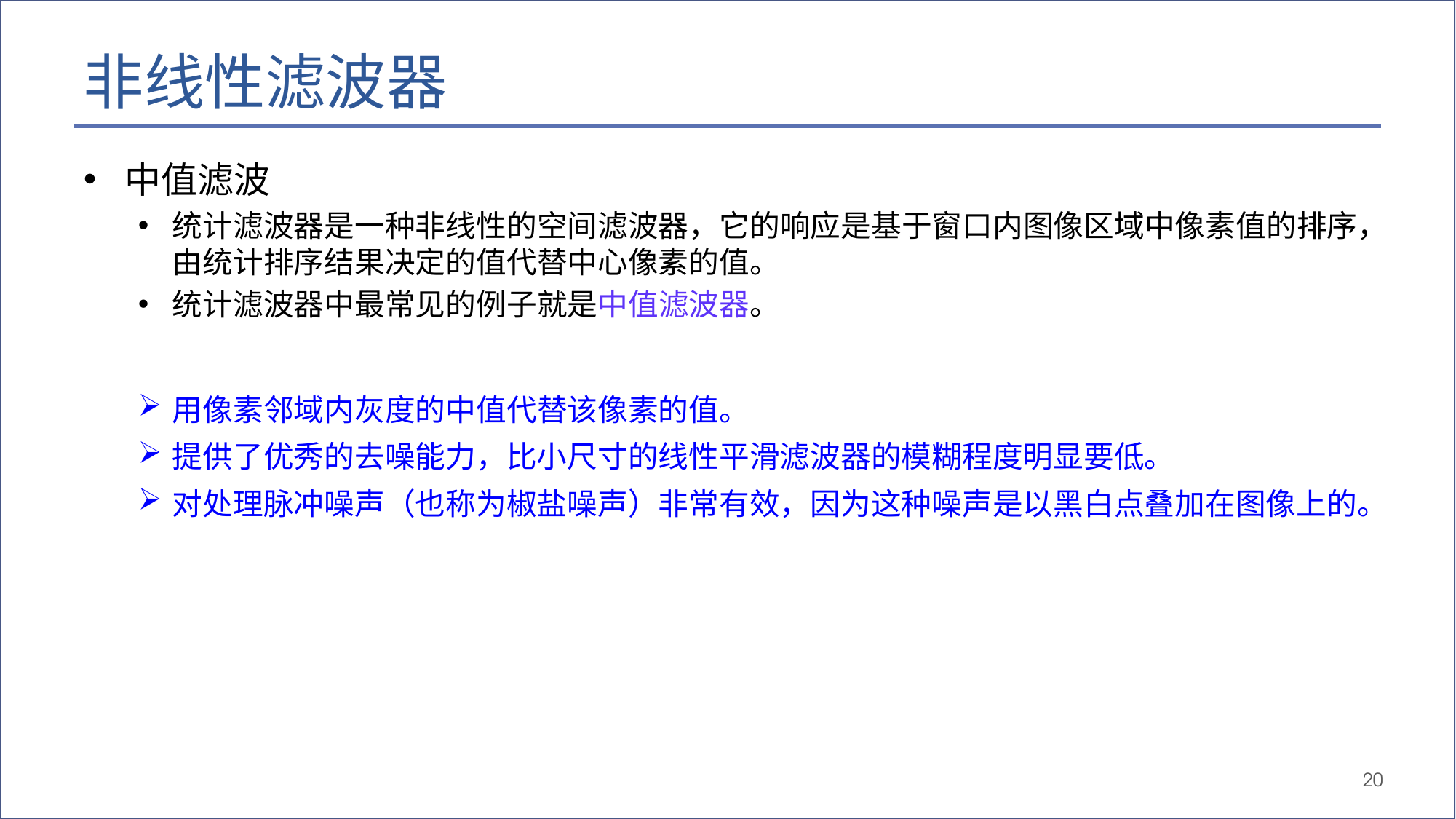

# 非线性滤波器
中值滤波
统计滤波器是一种非线性的空间滤波器，它的响应是基于窗口内图像区域中像素值的排序，由统计排序结果决定的值代替中心像素的值。
统计滤波器中最常见的例子就是中值滤波器。

用像素邻域内灰度的中值代替该像素的值。
提供了优秀的去噪能力，比小尺寸的线性平滑滤波器的模糊程度明显要低。
对处理脉冲噪声（也称为椒盐噪声）非常有效，因为这种噪声是以黑白点叠加在图像上的。

20